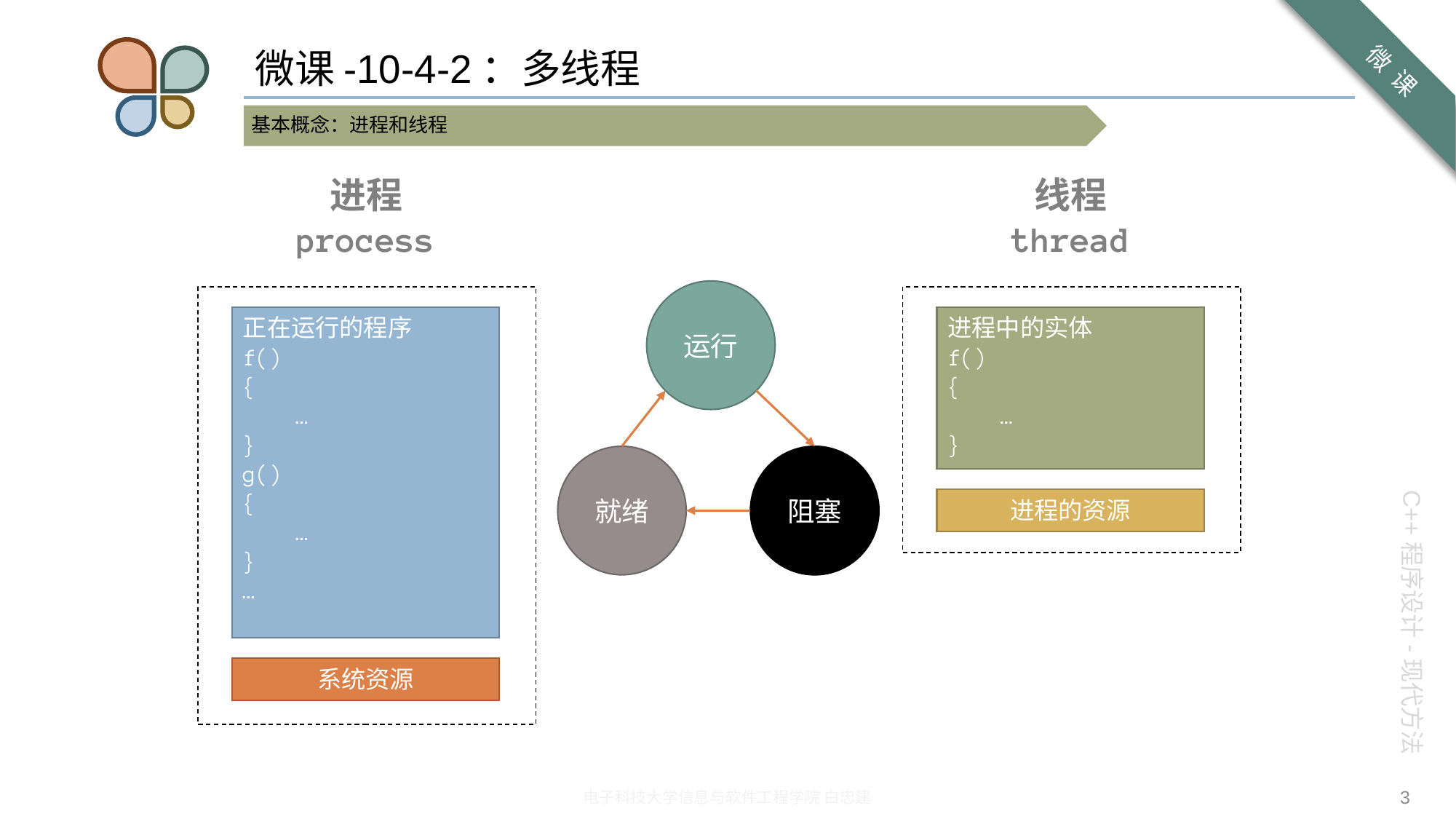

# 微课-10-4-2：多线程
基本概念：进程和线程
进程
process
线程
thread
运行
阻塞
就绪

正在运行的程序
f()
{
    …
}
g()
{
    …
}
…

进程中的实体
f()
{
    …
}

进程的资源
系统资源
3